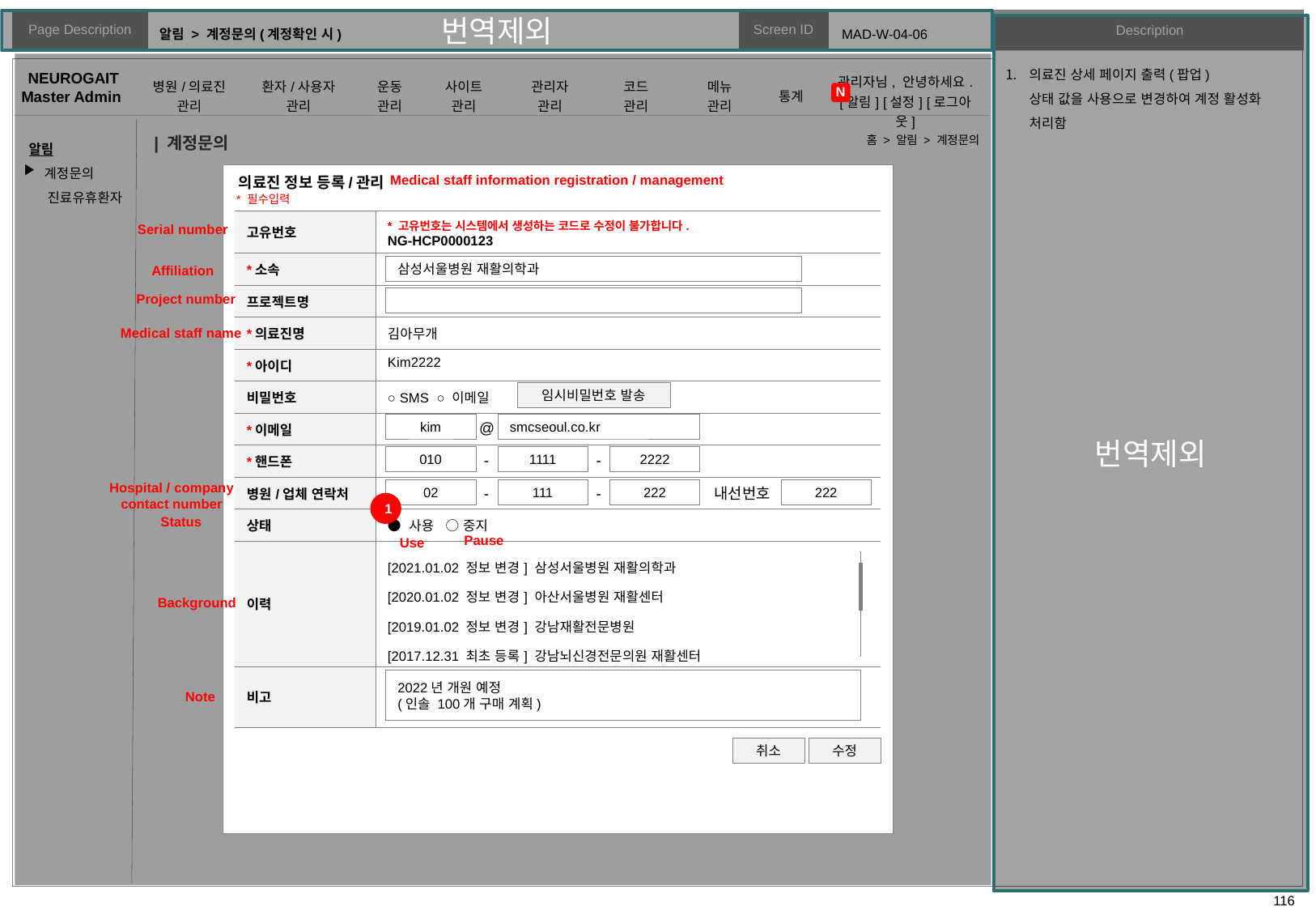

# 알림 > 계정문의(계정확인 시)
MAD-W-04-06
의료진 상세 페이지 출력(팝업)
상태 값을 사용으로 변경하여 계정 활성화 처리함
| 계정문의
홈 > 알림 > 계정문의
▶

의료진 정보 등록/관리
Medical staff information registration / management
* 필수입력
| 고유번호 | \* 고유번호는 시스템에서 생성하는 코드로 수정이 불가합니다. NG-HCP0000123 |
| --- | --- |
| \*소속 |  |
| 프로젝트명 |  |
| \*의료진명 | 김아무개 |
| \*아이디 | Kim2222 |
| 비밀번호 | ○ SMS ○ 이메일 |
| \*이메일 |  |
| \*핸드폰 |  |
| 병원/업체 연락처 |  |
| 상태 | ● 사용 ○ 중지 |
| 이력 | [2021.01.02 정보 변경] 삼성서울병원 재활의학과 [2020.01.02 정보 변경] 아산서울병원 재활센터 [2019.01.02 정보 변경] 강남재활전문병원 [2017.12.31 최초 등록] 강남뇌신경전문의원 재활센터 |
| 비고 |  |
Serial number
삼성서울병원 재활의학과
Affiliation

Project number
Medical staff name
임시비밀번호 발송
@
kim
smcseoul.co.kr
-
-
010
1111
2222
-
-
내선번호
Hospital / company contact number
02
111
222
222
1
Status
Pause
Use
Background
2022년 개원 예정
(인솔 100개 구매 계획)
Note
취소
수정